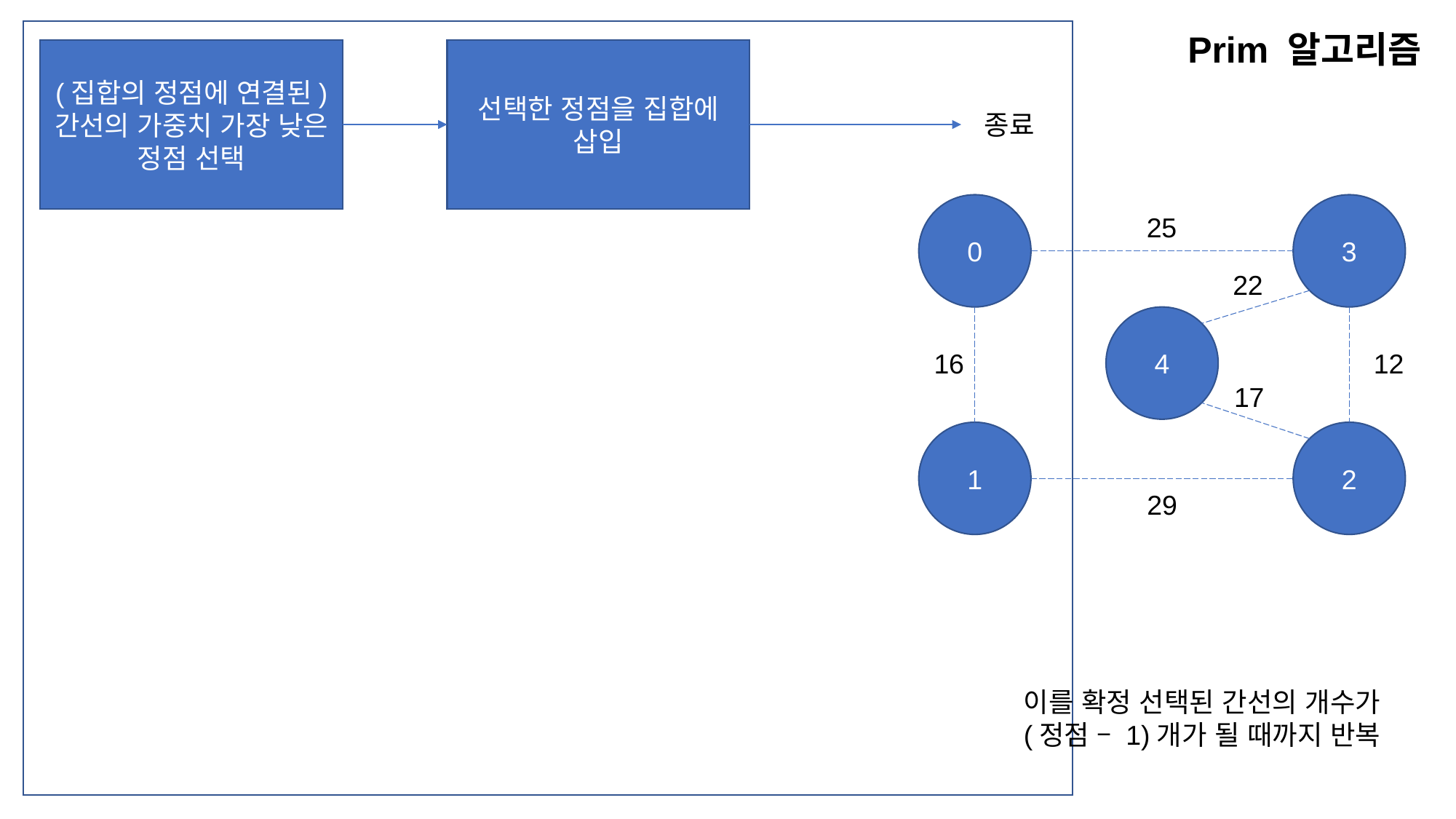

Prim 알고리즘

(집합의 정점에 연결된)
간선의 가중치 가장 낮은 정점 선택
선택한 정점을 집합에 삽입
종료
0
3
25
22
4
16
12
17
1
2
29
이를 확정 선택된 간선의 개수가
(정점 – 1)개가 될 때까지 반복